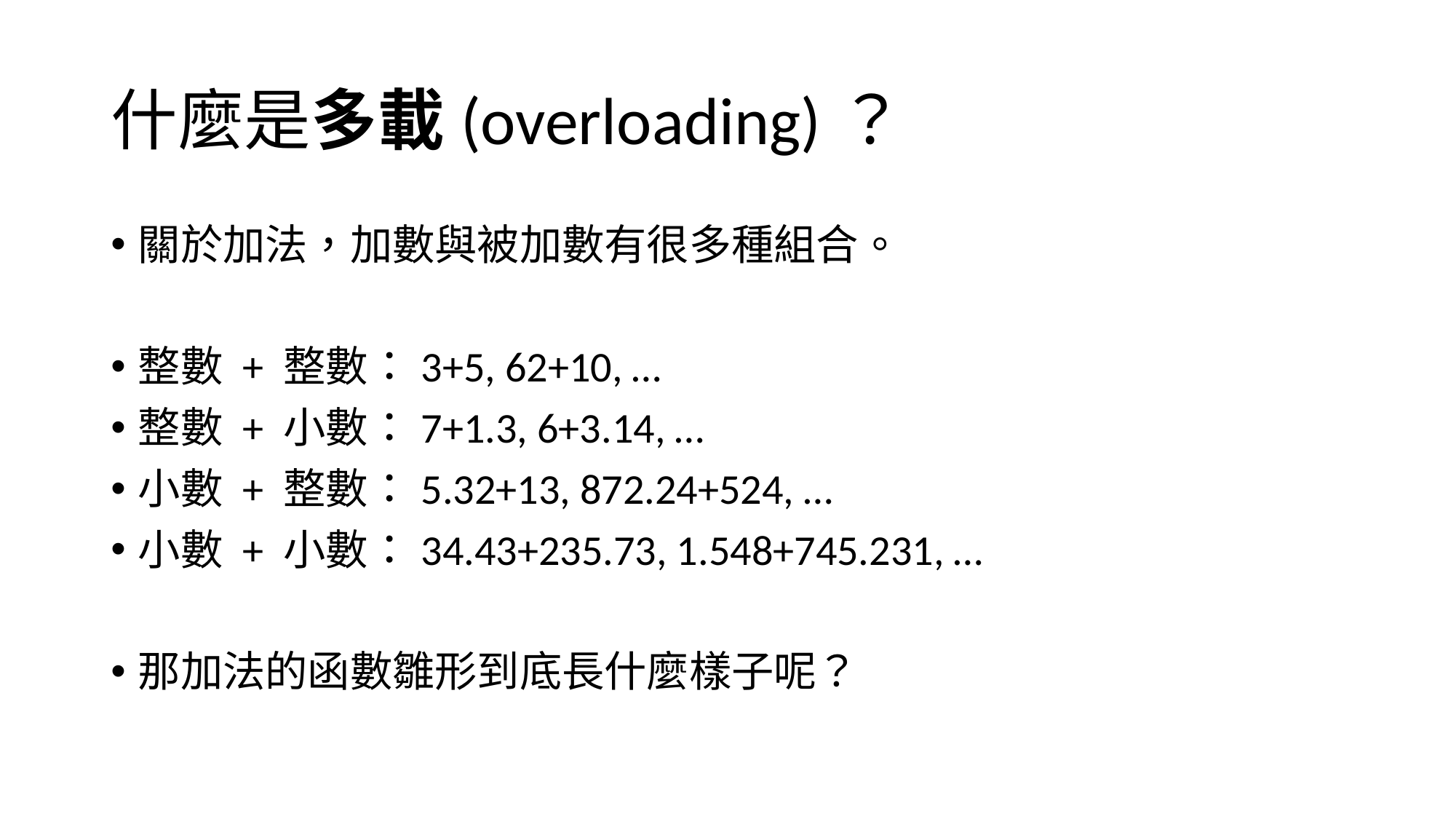

# 什麼是多載(overloading)？
關於加法，加數與被加數有很多種組合。

整數 + 整數：3+5, 62+10, …
整數 + 小數：7+1.3, 6+3.14, …
小數 + 整數：5.32+13, 872.24+524, …
小數 + 小數：34.43+235.73, 1.548+745.231, …

那加法的函數雛形到底長什麼樣子呢？